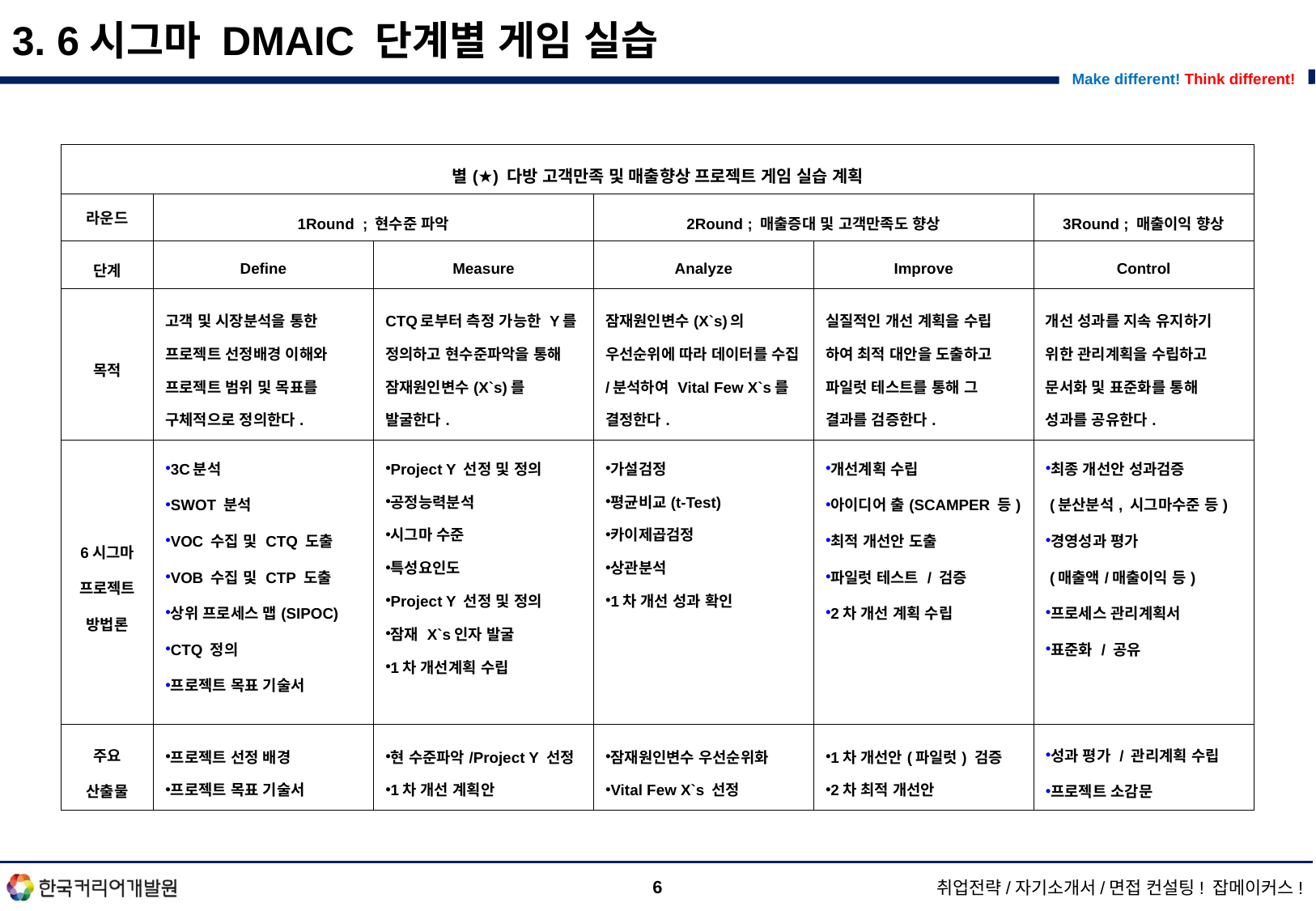

3. 6시그마 DMAIC 단계별 게임 실습
| 별(★) 다방 고객만족 및 매출향상 프로젝트 게임 실습 계획 |  |  |  |  |  |
| --- | --- | --- | --- | --- | --- |
| 라운드 | 1Round ; 현수준 파악 |  | 2Round ; 매출증대 및 고객만족도 향상 |  | 3Round ; 매출이익 향상 |
| 단계 | Define | Measure | Analyze | Improve | Control |
| 목적 | 고객 및 시장분석을 통한 프로젝트 선정배경 이해와 프로젝트 범위 및 목표를 구체적으로 정의한다. | CTQ로부터 측정 가능한 Y를 정의하고 현수준파악을 통해 잠재원인변수(X`s)를 발굴한다. | 잠재원인변수(X`s)의 우선순위에 따라 데이터를 수집/분석하여 Vital Few X`s를 결정한다. | 실질적인 개선 계획을 수립 하여 최적 대안을 도출하고 파일럿 테스트를 통해 그 결과를 검증한다. | 개선 성과를 지속 유지하기 위한 관리계획을 수립하고 문서화 및 표준화를 통해 성과를 공유한다. |
| 6시그마 프로젝트 방법론 | 3C분석 SWOT 분석 VOC 수집 및 CTQ 도출 VOB 수집 및 CTP 도출 상위 프로세스 맵(SIPOC) CTQ 정의 프로젝트 목표 기술서 | Project Y 선정 및 정의 공정능력분석 시그마 수준 특성요인도 Project Y 선정 및 정의 잠재 X`s인자 발굴 1차 개선계획 수립 | 가설검정 평균비교(t-Test) 카이제곱검정 상관분석 1차 개선 성과 확인 | 개선계획 수립 아이디어 출(SCAMPER 등) 최적 개선안 도출 파일럿 테스트 / 검증 2차 개선 계획 수립 | 최종 개선안 성과검증 (분산분석, 시그마수준 등) 경영성과 평가 (매출액/매출이익 등) 프로세스 관리계획서 표준화 / 공유 |
| 주요 산출물 | 프로젝트 선정 배경 프로젝트 목표 기술서 | 현 수준파악/Project Y 선정 1차 개선 계획안 | 잠재원인변수 우선순위화 Vital Few X`s 선정 | 1차 개선안(파일럿) 검증 2차 최적 개선안 | 성과 평가 / 관리계획 수립 프로젝트 소감문 |